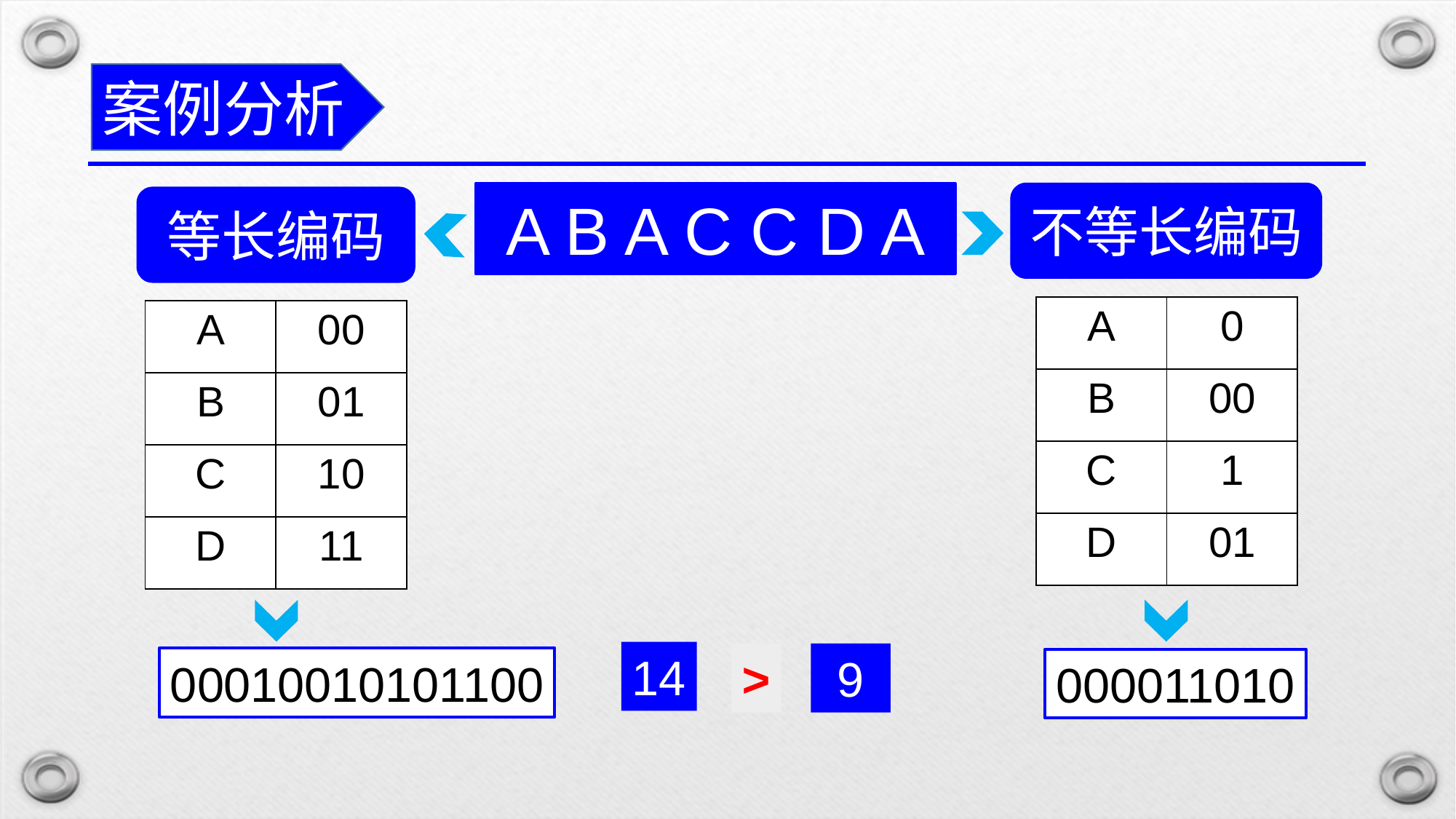

案例分析
不等长编码
A B A C C D A
等长编码

| A | 0 |
| --- | --- |
| B | 00 |
| C | 1 |
| D | 01 |
| A | 00 |
| --- | --- |
| B | 01 |
| C | 10 |
| D | 11 |

14
>
9
00010010101100
000011010